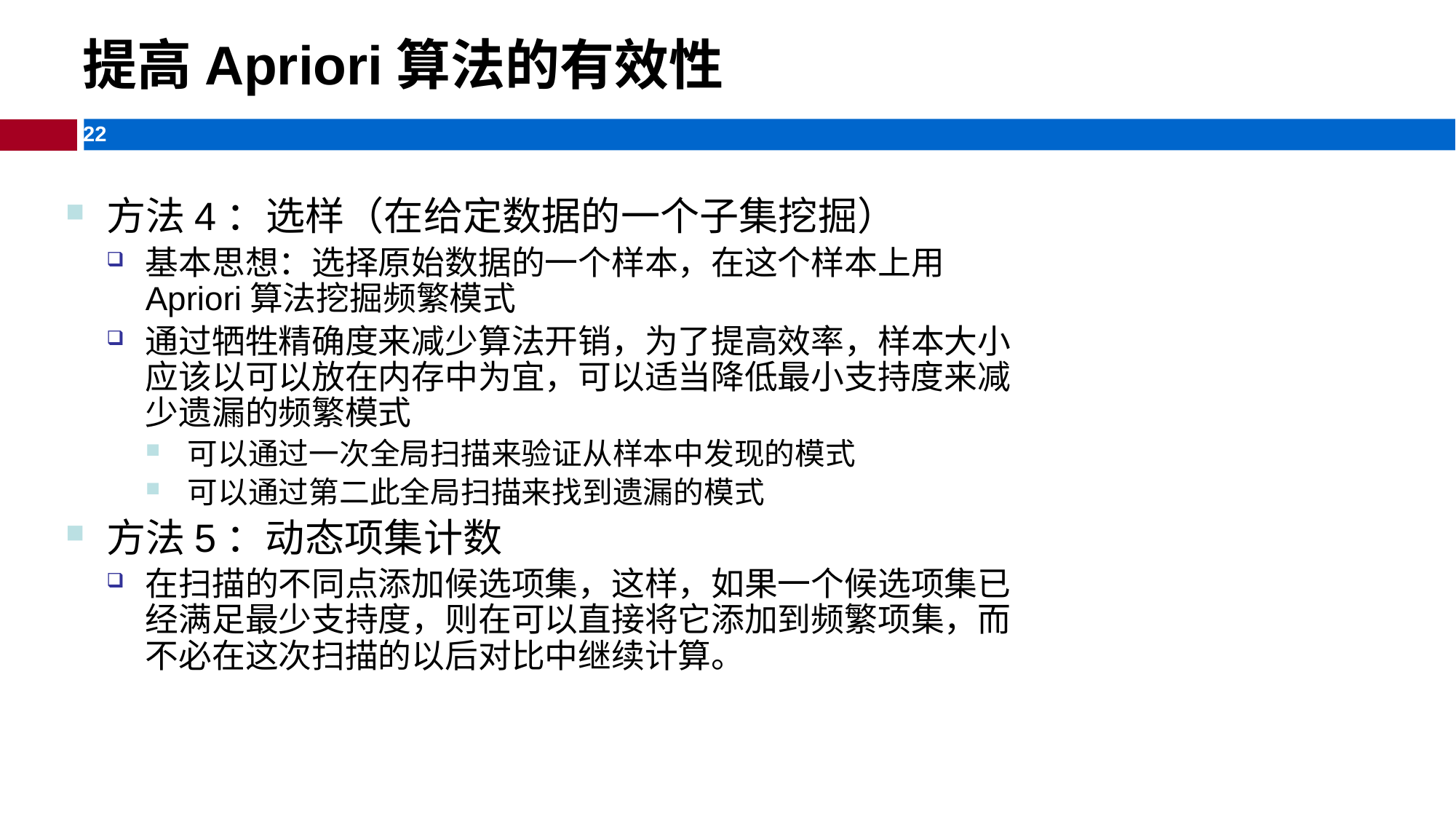

提高Apriori算法的有效性
方法4：选样（在给定数据的一个子集挖掘）
基本思想：选择原始数据的一个样本，在这个样本上用Apriori算法挖掘频繁模式
通过牺牲精确度来减少算法开销，为了提高效率，样本大小应该以可以放在内存中为宜，可以适当降低最小支持度来减少遗漏的频繁模式
可以通过一次全局扫描来验证从样本中发现的模式
可以通过第二此全局扫描来找到遗漏的模式
方法5：动态项集计数
在扫描的不同点添加候选项集，这样，如果一个候选项集已经满足最少支持度，则在可以直接将它添加到频繁项集，而不必在这次扫描的以后对比中继续计算。